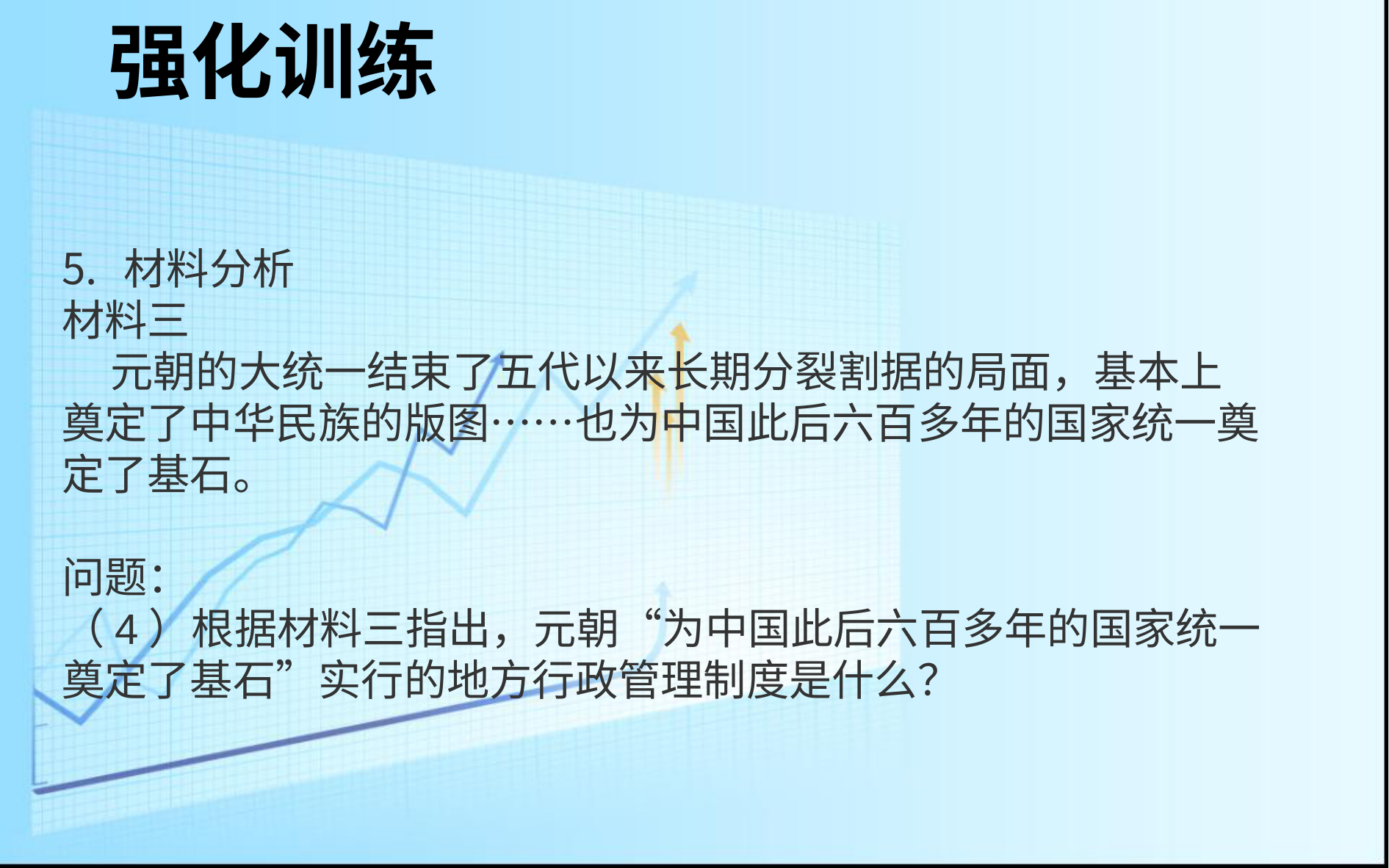

强化训练
材料分析
材料三
    元朝的大统一结束了五代以来长期分裂割据的局面，基本上奠定了中华民族的版图……也为中国此后六百多年的国家统一奠定了基石。

问题：
（4）根据材料三指出，元朝“为中国此后六百多年的国家统一奠定了基石”实行的地方行政管理制度是什么？